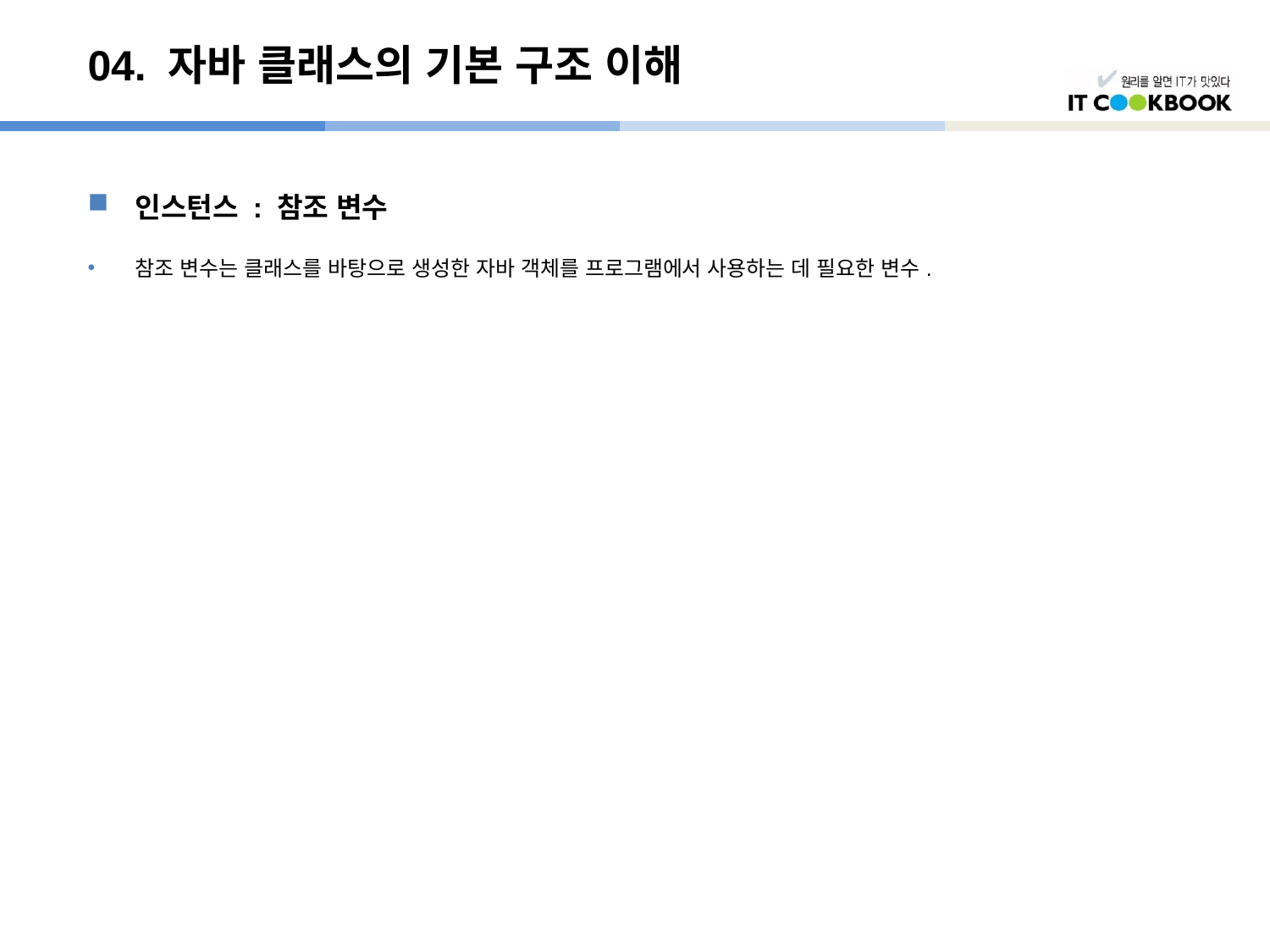

# 04. 자바 클래스의 기본 구조 이해
인스턴스 : 참조 변수
참조 변수는 클래스를 바탕으로 생성한 자바 객체를 프로그램에서 사용하는 데 필요한 변수.